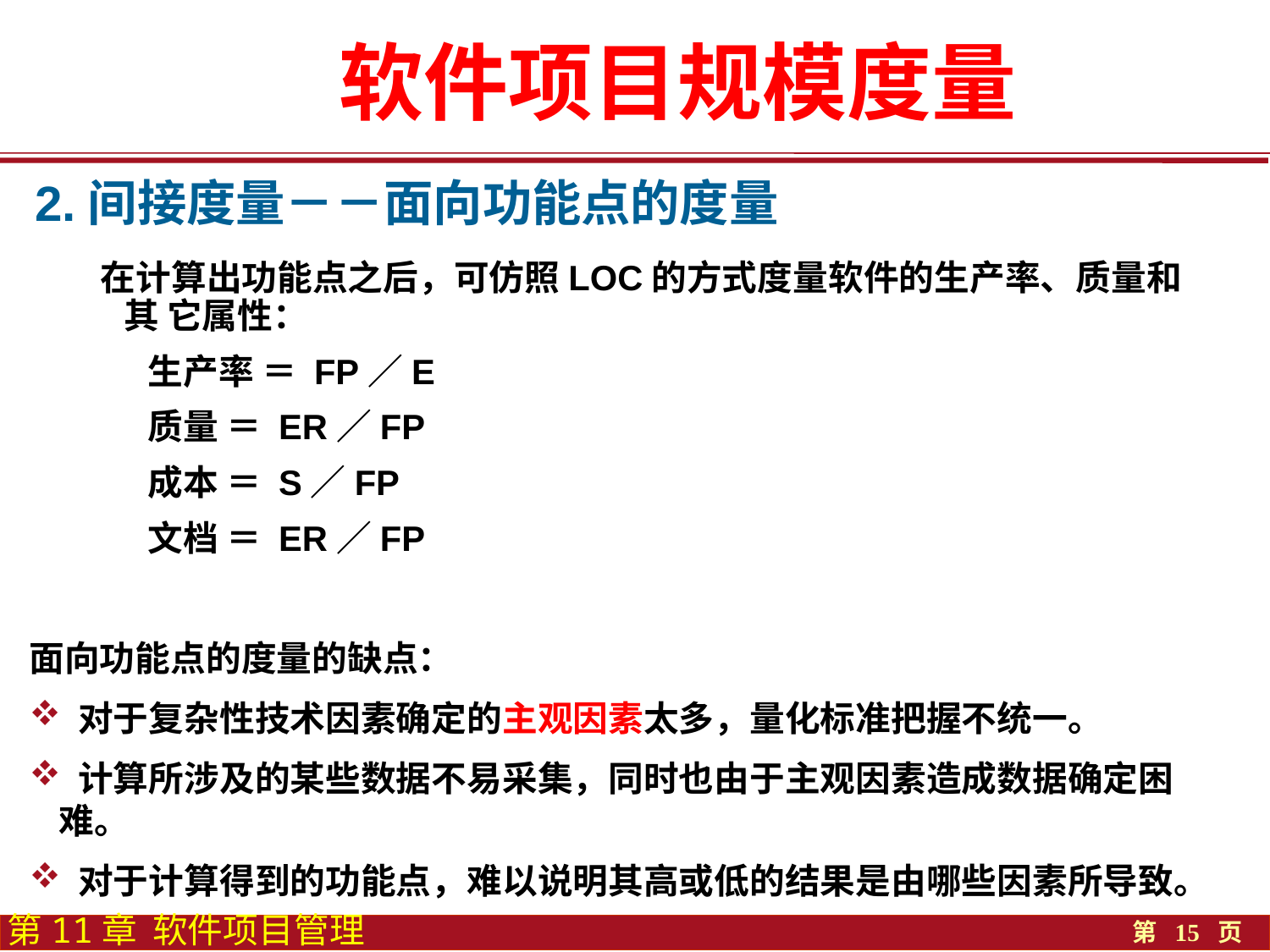

软件项目规模度量
2.间接度量－－面向功能点的度量
  在计算出功能点之后，可仿照LOC的方式度量软件的生产率、质量和其 它属性：
	  生产率 ＝ FP／E
	  质量 ＝ ER／FP
	  成本 ＝ S／FP
	  文档 ＝ ER／FP
面向功能点的度量的缺点：
 对于复杂性技术因素确定的主观因素太多，量化标准把握不统一。
 计算所涉及的某些数据不易采集，同时也由于主观因素造成数据确定困难。
 对于计算得到的功能点，难以说明其高或低的结果是由哪些因素所导致。